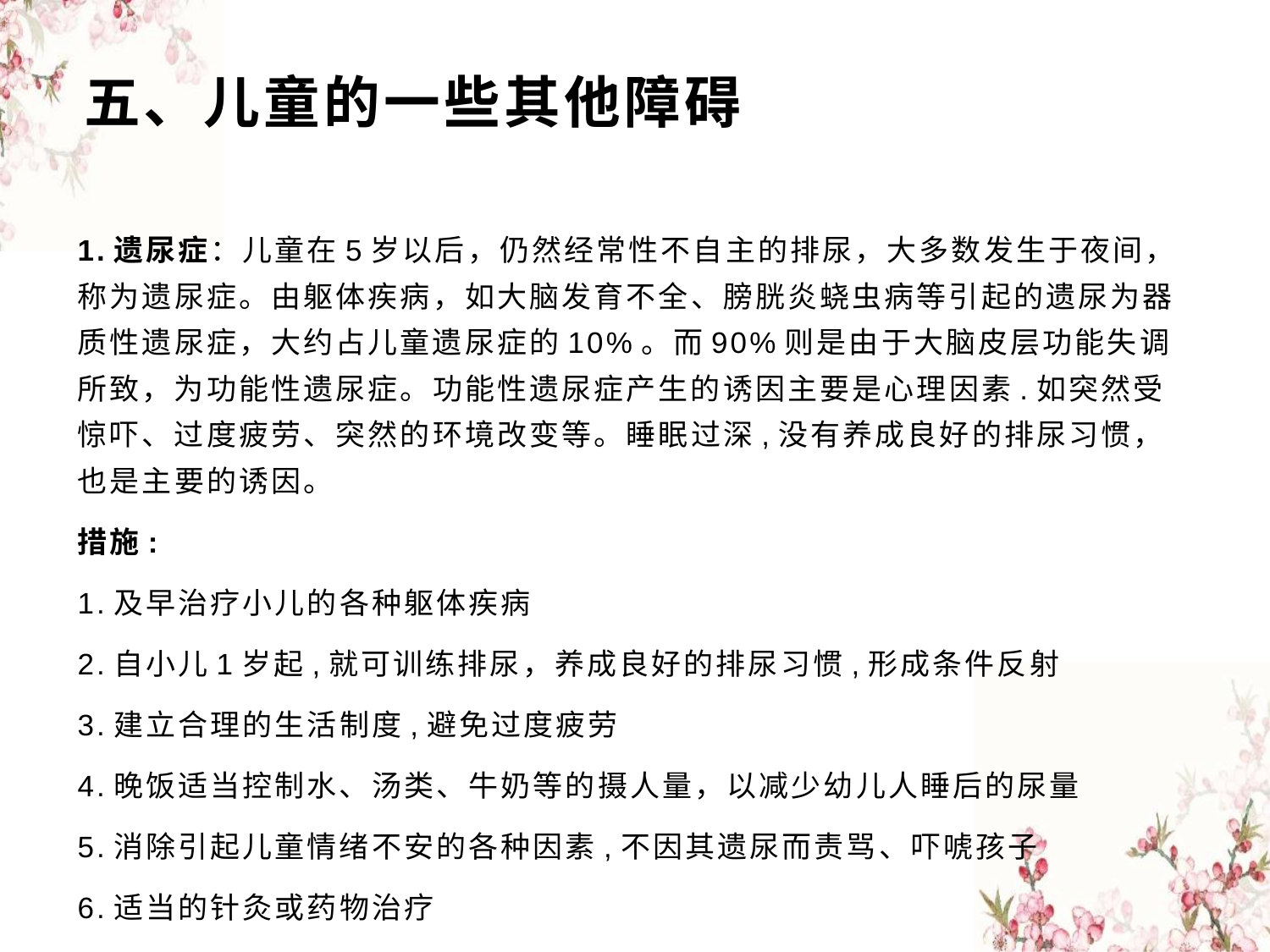

# 五、儿童的一些其他障碍
1.遗尿症：儿童在5岁以后，仍然经常性不自主的排尿，大多数发生于夜间，称为遗尿症。由躯体疾病，如大脑发育不全、膀胱炎蛲虫病等引起的遗尿为器质性遗尿症，大约占儿童遗尿症的10%。而90%则是由于大脑皮层功能失调所致，为功能性遗尿症。功能性遗尿症产生的诱因主要是心理因素.如突然受惊吓、过度疲劳、突然的环境改变等。睡眠过深,没有养成良好的排尿习惯，也是主要的诱因。
措施:
1.及早治疗小儿的各种躯体疾病
2.自小儿1岁起,就可训练排尿，养成良好的排尿习惯,形成条件反射
3.建立合理的生活制度,避免过度疲劳
4.晚饭适当控制水、汤类、牛奶等的摄人量，以减少幼儿人睡后的尿量
5.消除引起儿童情绪不安的各种因素,不因其遗尿而责骂、吓唬孩子
6.适当的针灸或药物治疗